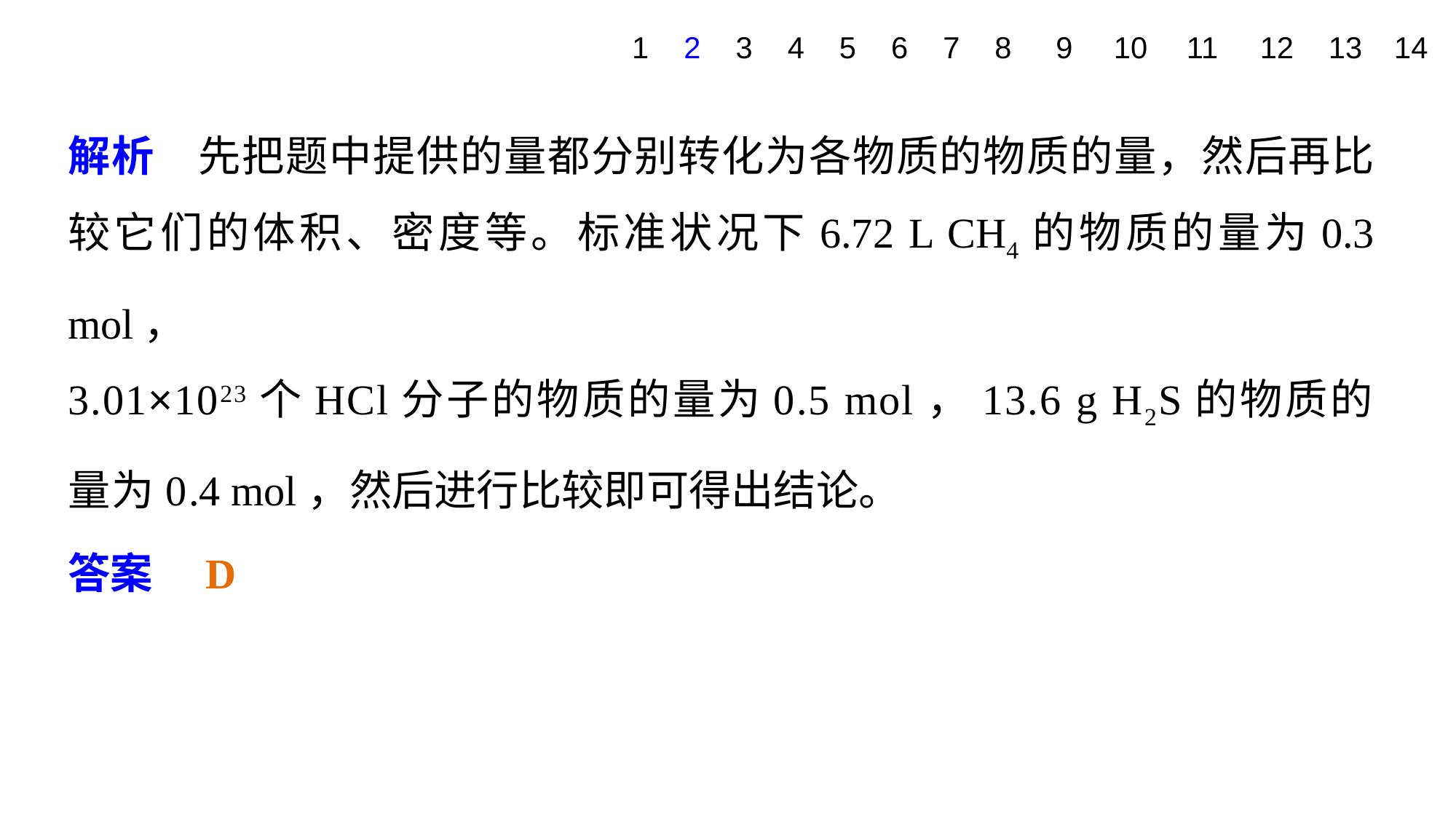

1
2
3
4
5
6
7
8
9
10
11
12
13
14
解析　先把题中提供的量都分别转化为各物质的物质的量，然后再比较它们的体积、密度等。标准状况下6.72 L CH4的物质的量为0.3 mol，
3.01×1023个HCl分子的物质的量为0.5 mol，13.6 g H2S的物质的量为0.4 mol，然后进行比较即可得出结论。
答案　D